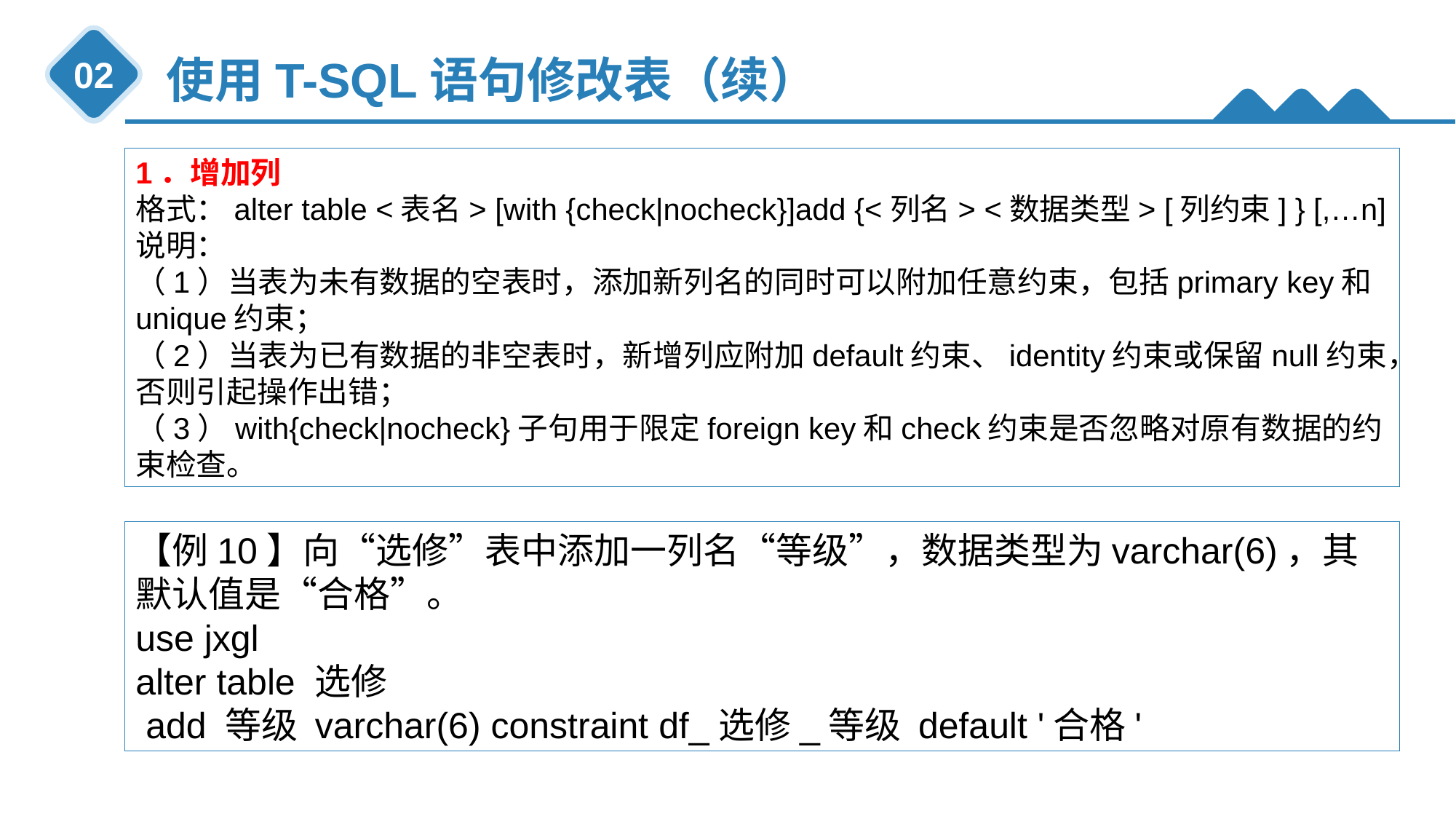

使用T-SQL语句修改表（续）
02
01

1．增加列
格式：alter table <表名> [with {check|nocheck}]add {<列名> <数据类型> [列约束] } [,…n]
说明：
（1）当表为未有数据的空表时，添加新列名的同时可以附加任意约束，包括primary key和unique约束；
（2）当表为已有数据的非空表时，新增列应附加default约束、identity约束或保留null约束，否则引起操作出错；
（3）with{check|nocheck}子句用于限定foreign key和check约束是否忽略对原有数据的约束检查。
【例10】向“选修”表中添加一列名“等级”，数据类型为varchar(6)，其默认值是“合格”。
use jxgl
alter table 选修
 add 等级 varchar(6) constraint df_选修_等级 default '合格'